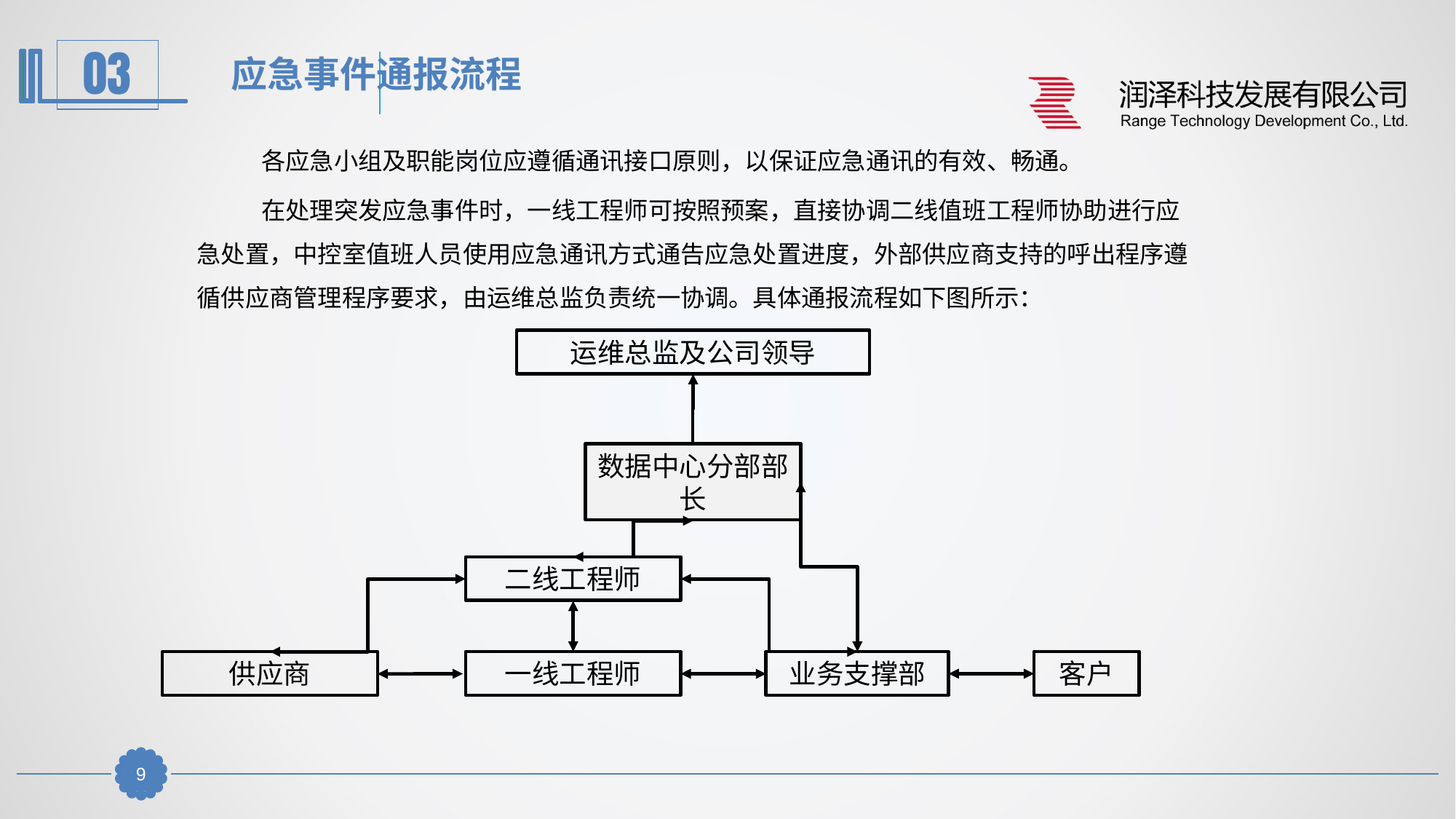

应急事件通报流程
各应急小组及职能岗位应遵循通讯接口原则，以保证应急通讯的有效、畅通。
在处理突发应急事件时，一线工程师可按照预案，直接协调二线值班工程师协助进行应急处置，中控室值班人员使用应急通讯方式通告应急处置进度，外部供应商支持的呼出程序遵循供应商管理程序要求，由运维总监负责统一协调。具体通报流程如下图所示：
运维总监及公司领导
数据中心分部部长
二线工程师
一线工程师
业务支撑部
客户
供应商
9